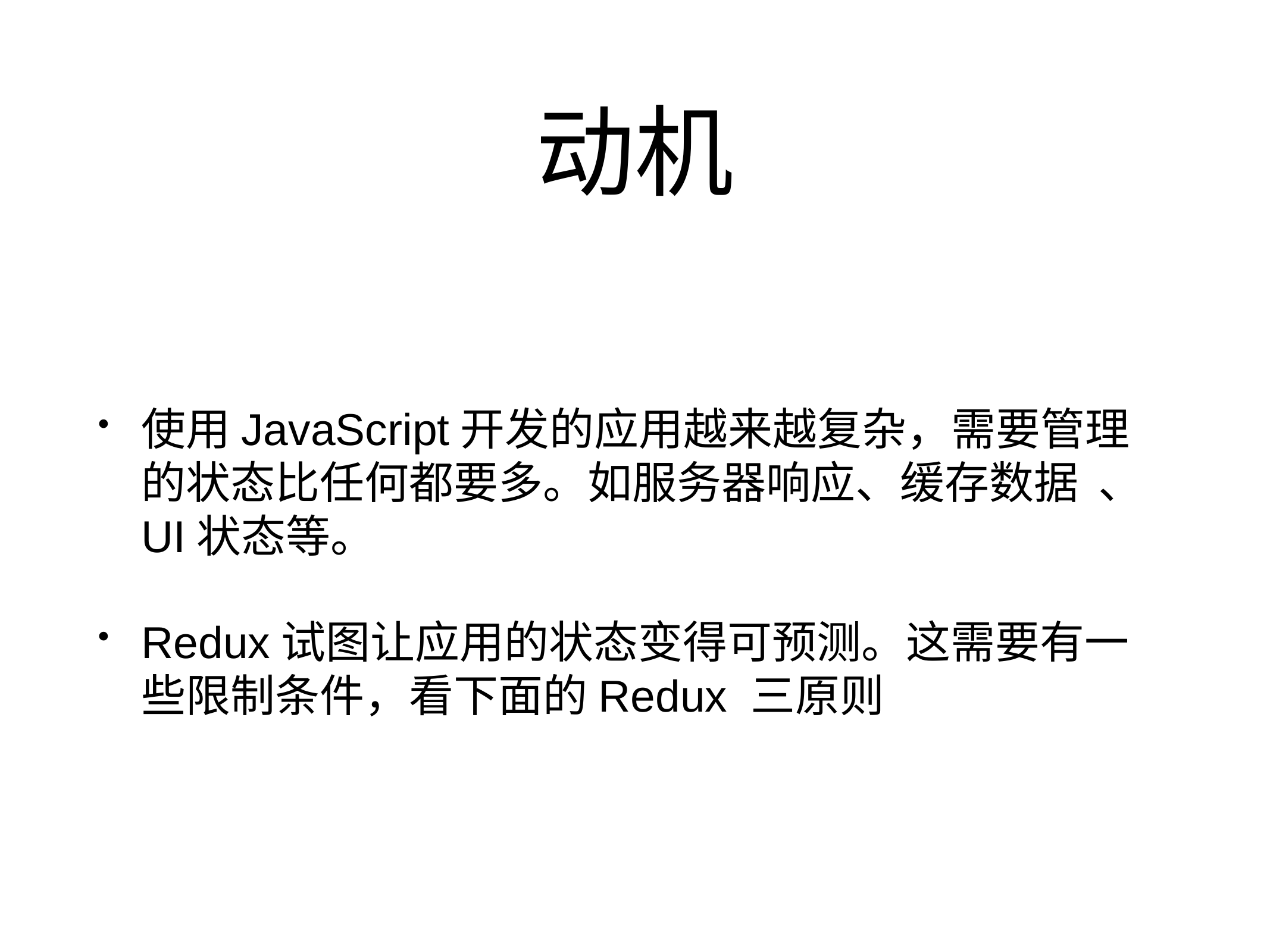

动机
使用JavaScript开发的应用越来越复杂，需要管理的状态比任何都要多。如服务器响应、缓存数据  、UI状态等。
Redux试图让应用的状态变得可预测。这需要有一些限制条件，看下面的Redux 三原则